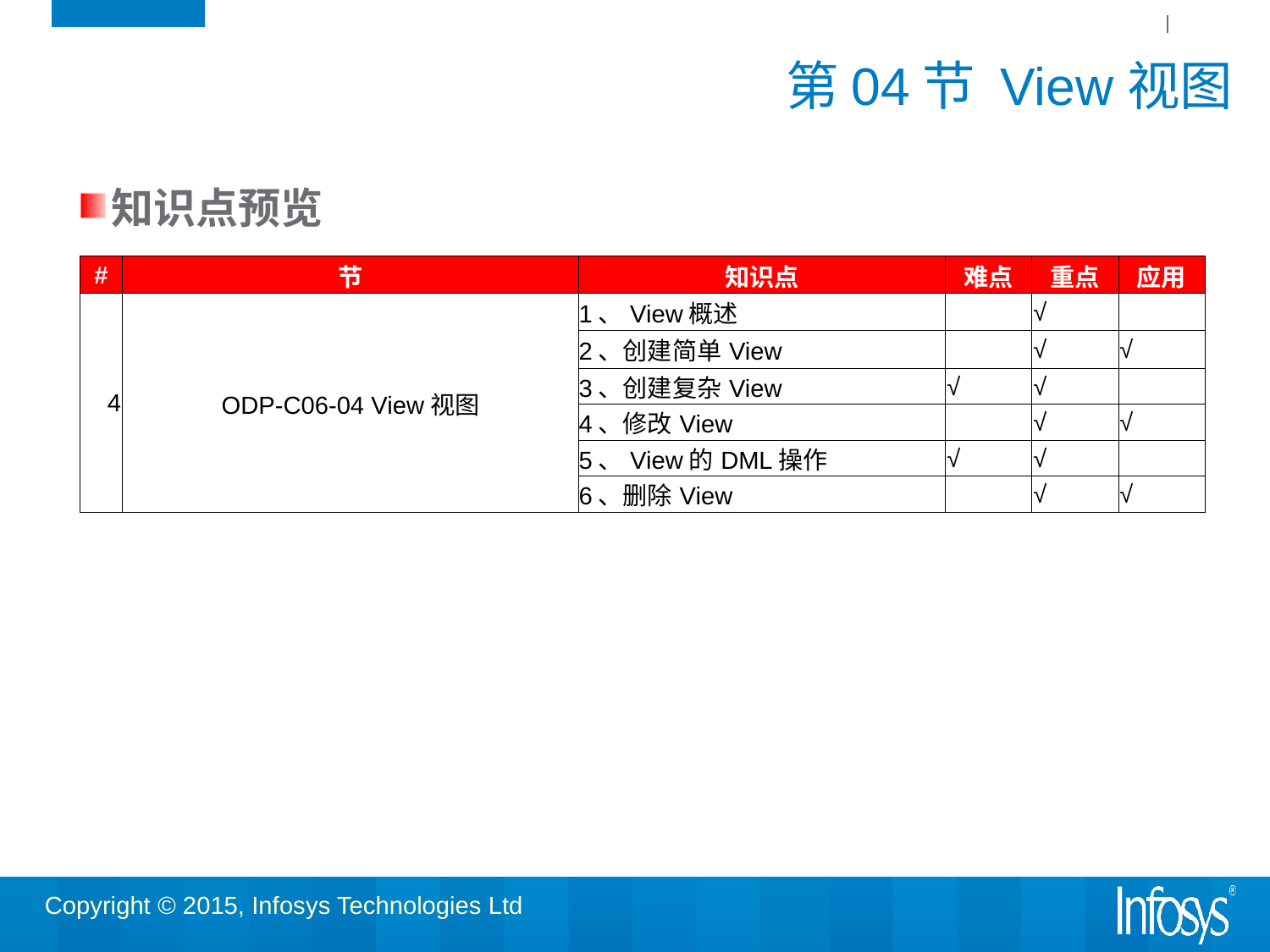

# 第04节 View视图
知识点预览
| # | 节 | 知识点 | 难点 | 重点 | 应用 |
| --- | --- | --- | --- | --- | --- |
| 4 | ODP-C06-04 View视图 | 1、View概述 |  | √ |  |
|  |  | 2、创建简单View |  | √ | √ |
|  |  | 3、创建复杂View | √ | √ |  |
|  |  | 4、修改View |  | √ | √ |
|  |  | 5、View的DML操作 | √ | √ |  |
|  |  | 6、删除View |  | √ | √ |